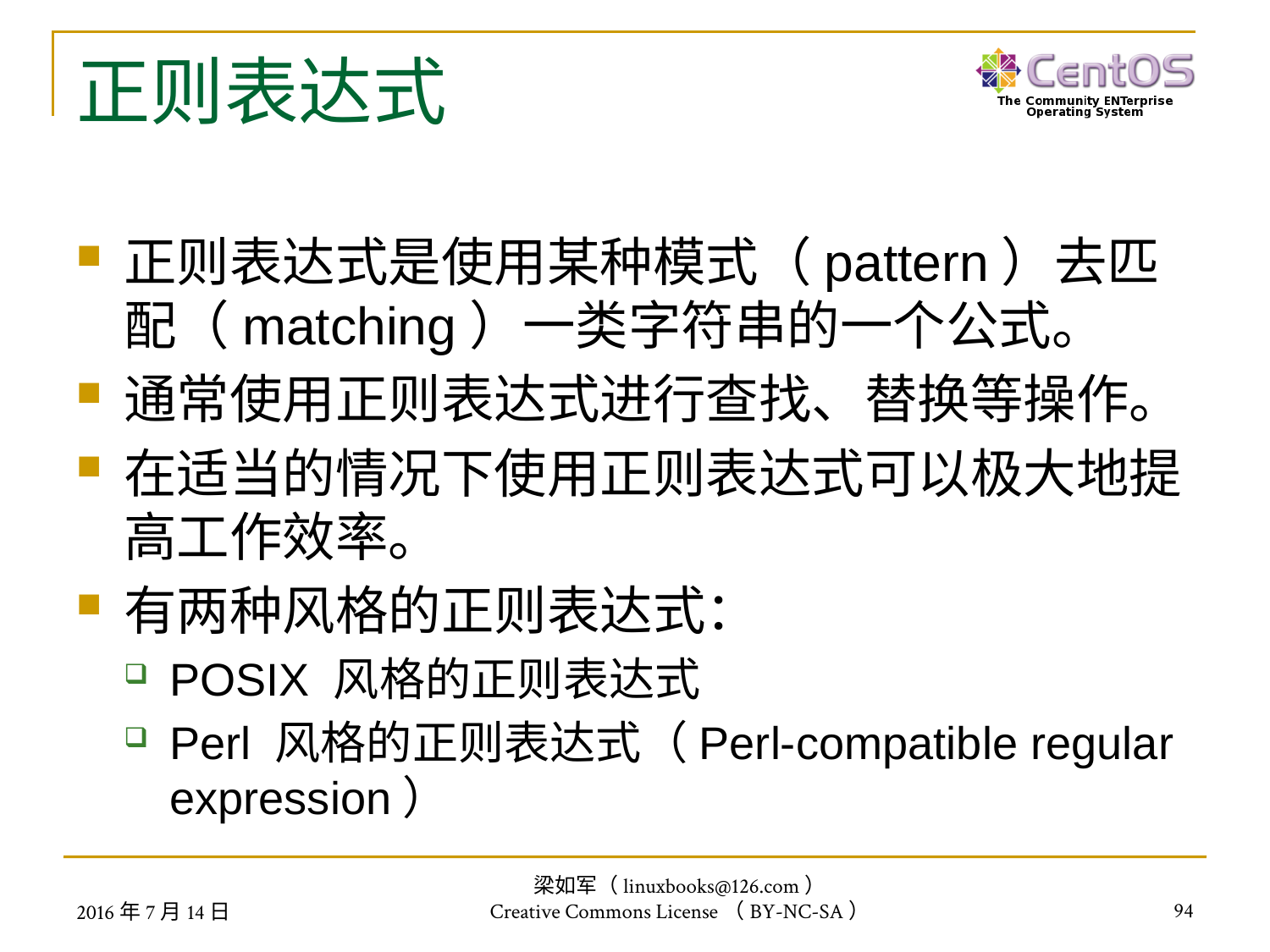

# 正则表达式
正则表达式是使用某种模式（pattern）去匹配（matching）一类字符串的一个公式。
通常使用正则表达式进行查找、替换等操作。
在适当的情况下使用正则表达式可以极大地提高工作效率。
有两种风格的正则表达式：
POSIX 风格的正则表达式
Perl 风格的正则表达式（Perl-compatible regular expression）
梁如军（linuxbooks@126.com）
Creative Commons License（BY-NC-SA）
2016年7月14日
94